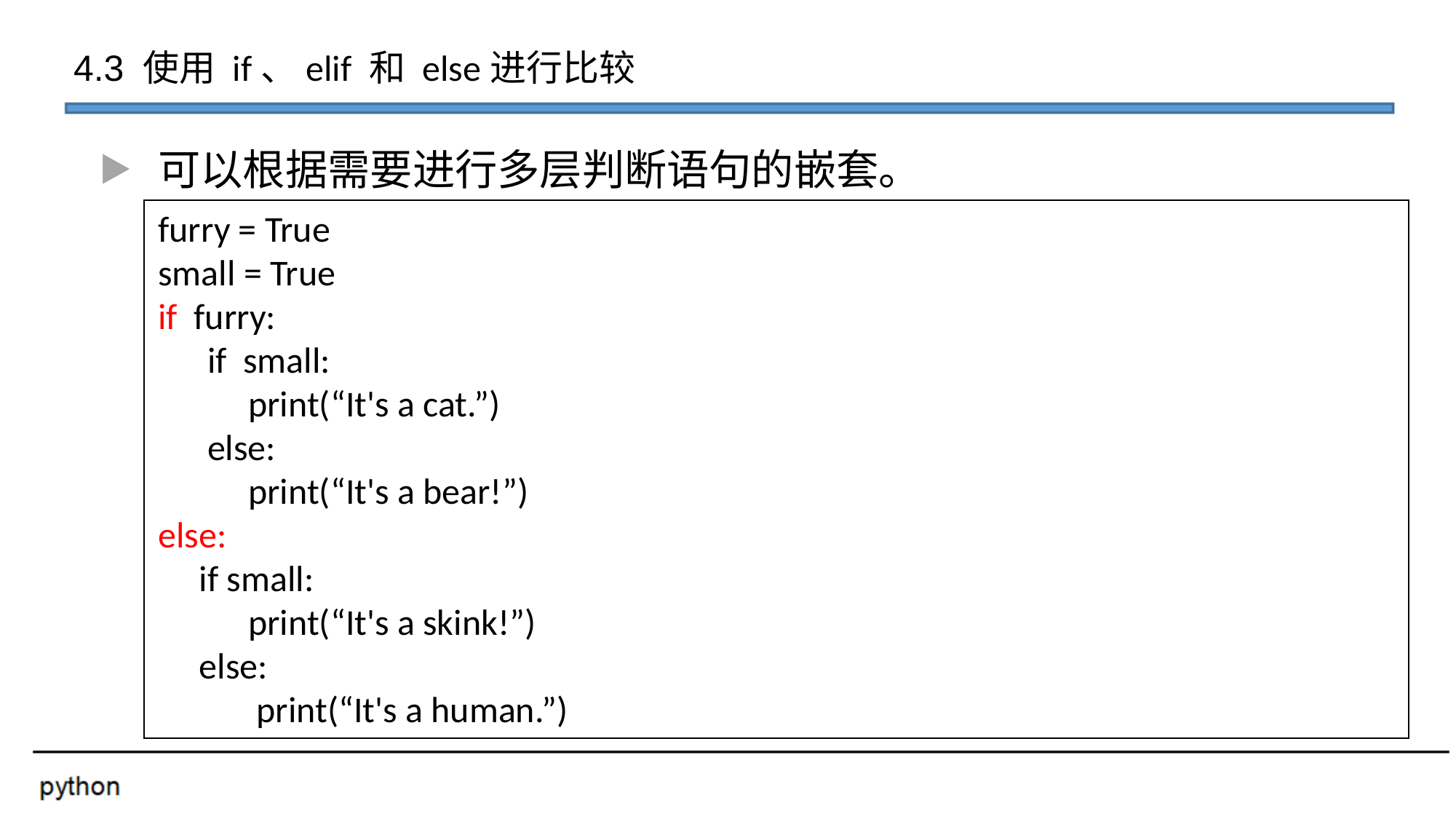

4.3 使用 if、elif 和 else进行比较
可以根据需要进行多层判断语句的嵌套。

furry = True
small = True
if  furry:
      if  small:
           print(“It's a cat.”)
      else:
           print(“It's a bear!”)
else:
     if small:
           print(“It's a skink!”)
     else:
            print(“It's a human.”)

8